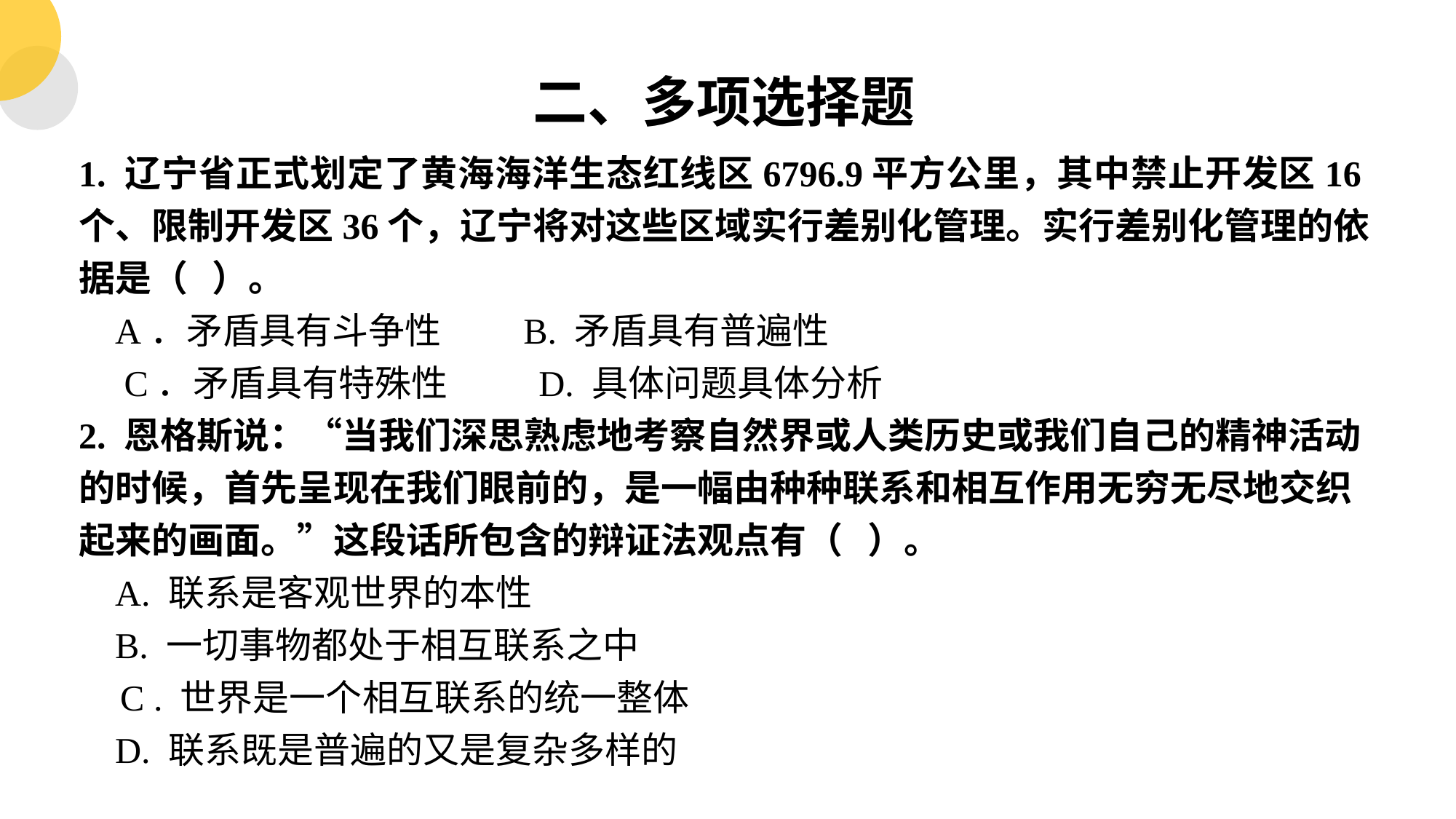

二、多项选择题
1. 辽宁省正式划定了黄海海洋生态红线区6796.9平方公里，其中禁止开发区16个、限制开发区36个，辽宁将对这些区域实行差别化管理。实行差别化管理的依据是（   ）。
A．矛盾具有斗争性         B. 矛盾具有普遍性
     C．矛盾具有特殊性          D. 具体问题具体分析
2. 恩格斯说：“当我们深思熟虑地考察自然界或人类历史或我们自己的精神活动的时候，首先呈现在我们眼前的，是一幅由种种联系和相互作用无穷无尽地交织起来的画面。”这段话所包含的辩证法观点有（   ）。
A. 联系是客观世界的本性
B. 一切事物都处于相互联系之中
    C . 世界是一个相互联系的统一整体
D. 联系既是普遍的又是复杂多样的